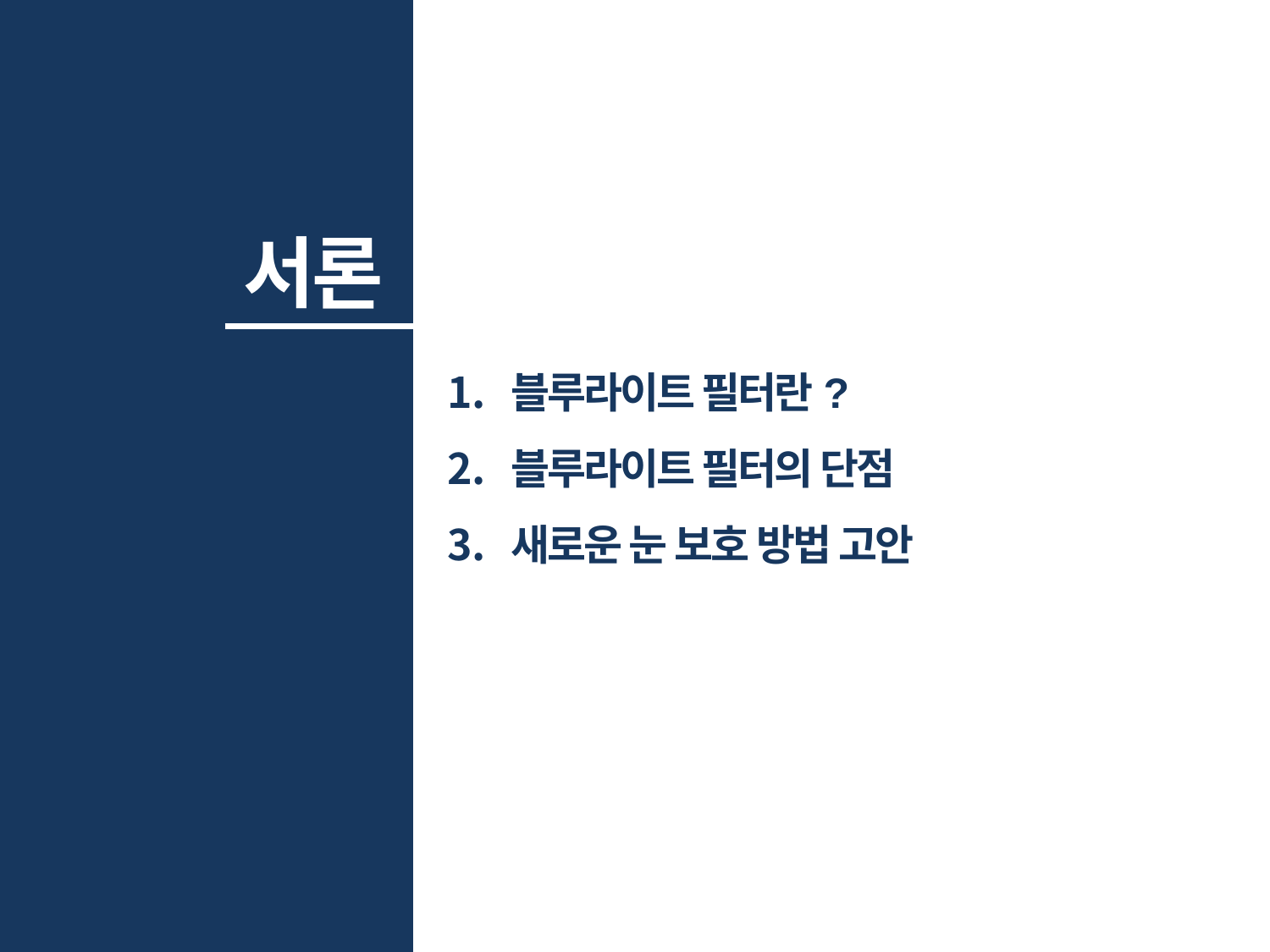

서론
블루라이트 필터란?
블루라이트 필터의 단점
새로운 눈 보호 방법 고안